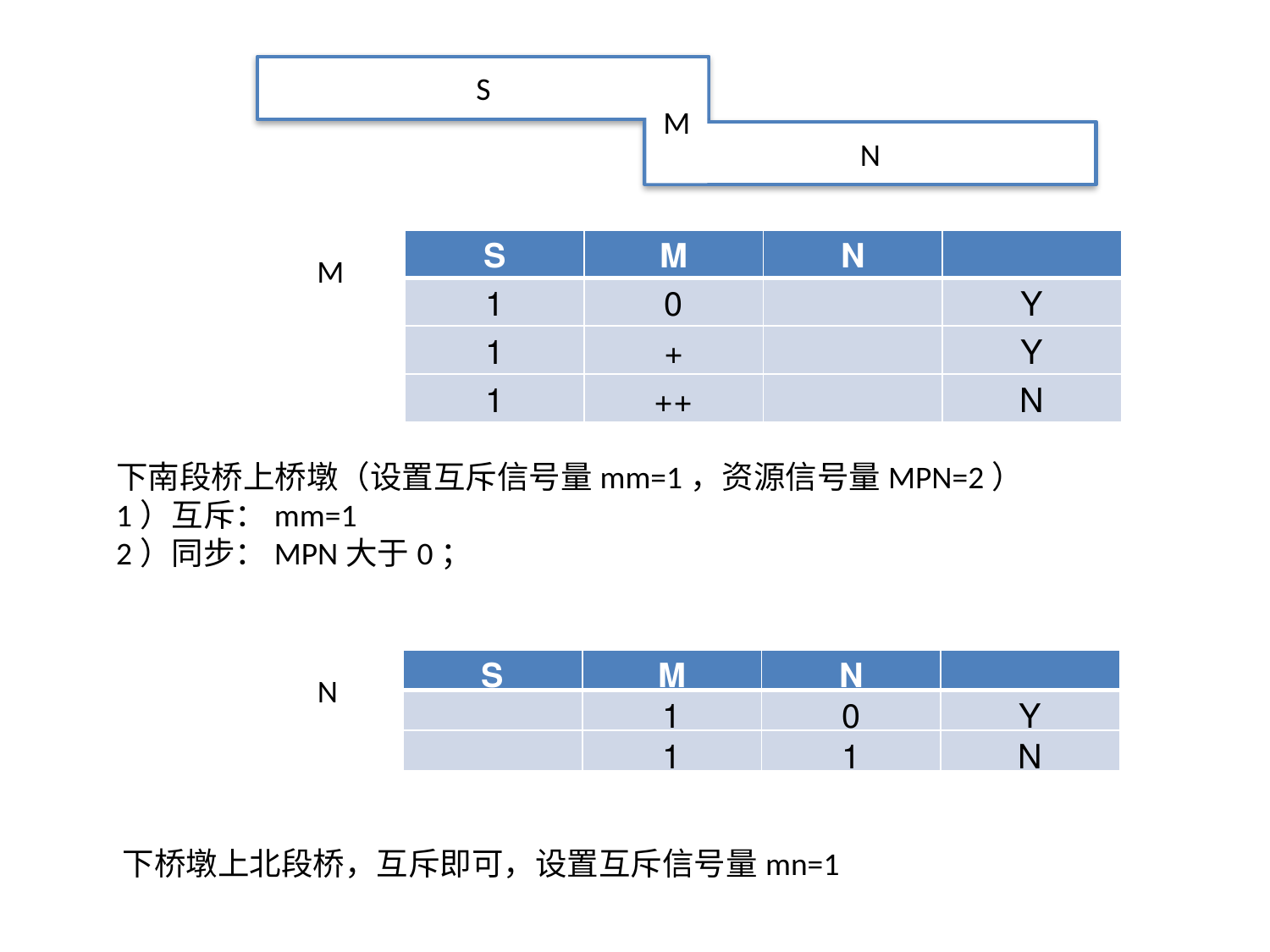

S
M
N
| S | M | N |  |
| --- | --- | --- | --- |
| 1 | 0 |  | Y |
| 1 | + |  | Y |
| 1 | ++ |  | N |
M
下南段桥上桥墩（设置互斥信号量mm=1，资源信号量MPN=2）
1）互斥：mm=1
2）同步：MPN大于0；
| S | M | N |  |
| --- | --- | --- | --- |
|  | 1 | 0 | Y |
|  | 1 | 1 | N |
N
下桥墩上北段桥，互斥即可，设置互斥信号量mn=1